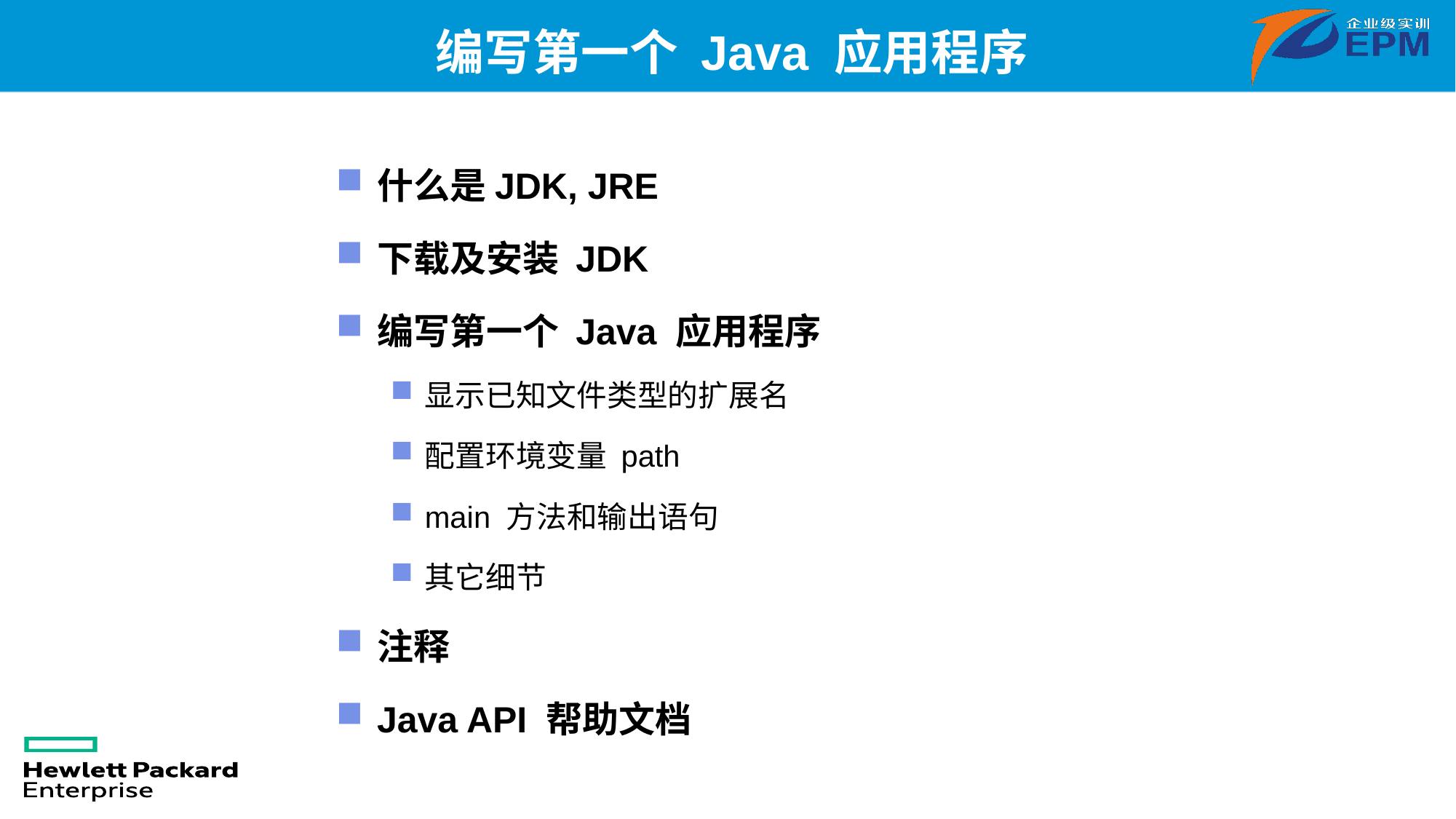

# 编写第一个 Java 应用程序
什么是JDK, JRE
下载及安装 JDK
编写第一个 Java 应用程序
显示已知文件类型的扩展名
配置环境变量 path
main 方法和输出语句
其它细节
注释
Java API 帮助文档